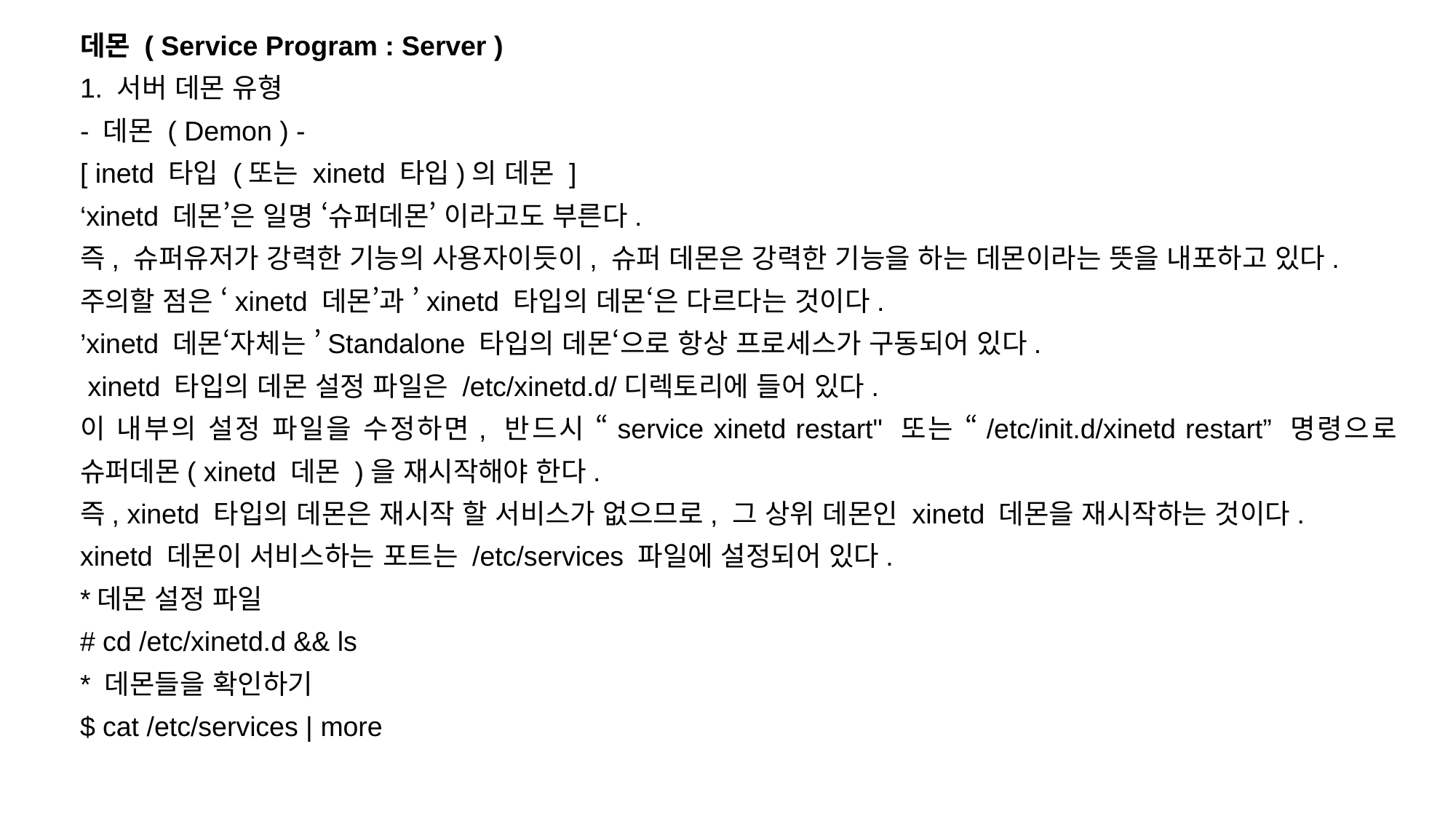

데몬 ( Service Program : Server )
1. 서버 데몬 유형
- 데몬 ( Demon ) -
[ inetd 타입 (또는 xinetd 타입)의 데몬 ]
‘xinetd 데몬’은 일명 ‘슈퍼데몬’ 이라고도 부른다.
즉, 슈퍼유저가 강력한 기능의 사용자이듯이, 슈퍼 데몬은 강력한 기능을 하는 데몬이라는 뜻을 내포하고 있다.
주의할 점은 ‘xinetd 데몬’과 ’xinetd 타입의 데몬‘은 다르다는 것이다.
’xinetd 데몬‘자체는 ’Standalone 타입의 데몬‘으로 항상 프로세스가 구동되어 있다.
 xinetd 타입의 데몬 설정 파일은 /etc/xinetd.d/디렉토리에 들어 있다.
이 내부의 설정 파일을 수정하면, 반드시 “service xinetd restart" 또는 “/etc/init.d/xinetd restart” 명령으로 슈퍼데몬( xinetd 데몬 )을 재시작해야 한다.
즉, xinetd 타입의 데몬은 재시작 할 서비스가 없으므로, 그 상위 데몬인 xinetd 데몬을 재시작하는 것이다.
xinetd 데몬이 서비스하는 포트는 /etc/services 파일에 설정되어 있다.
*데몬 설정 파일
# cd /etc/xinetd.d && ls
* 데몬들을 확인하기
$ cat /etc/services | more